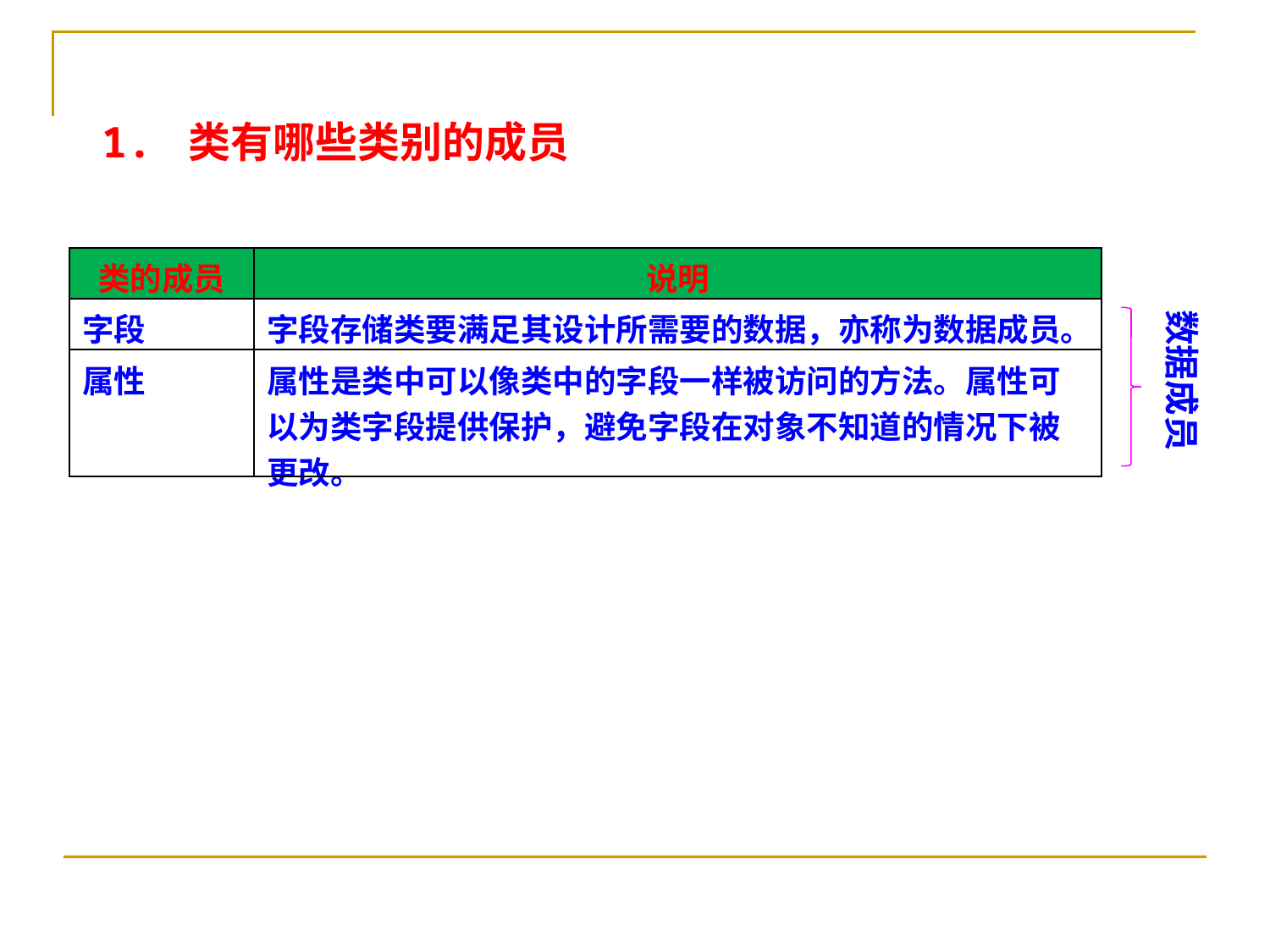

1. 类有哪些类别的成员
| 类的成员 | 说明 |
| --- | --- |
| 字段 | 字段存储类要满足其设计所需要的数据，亦称为数据成员。 |
| 属性 | 属性是类中可以像类中的字段一样被访问的方法。属性可以为类字段提供保护，避免字段在对象不知道的情况下被更改。 |
数据成员